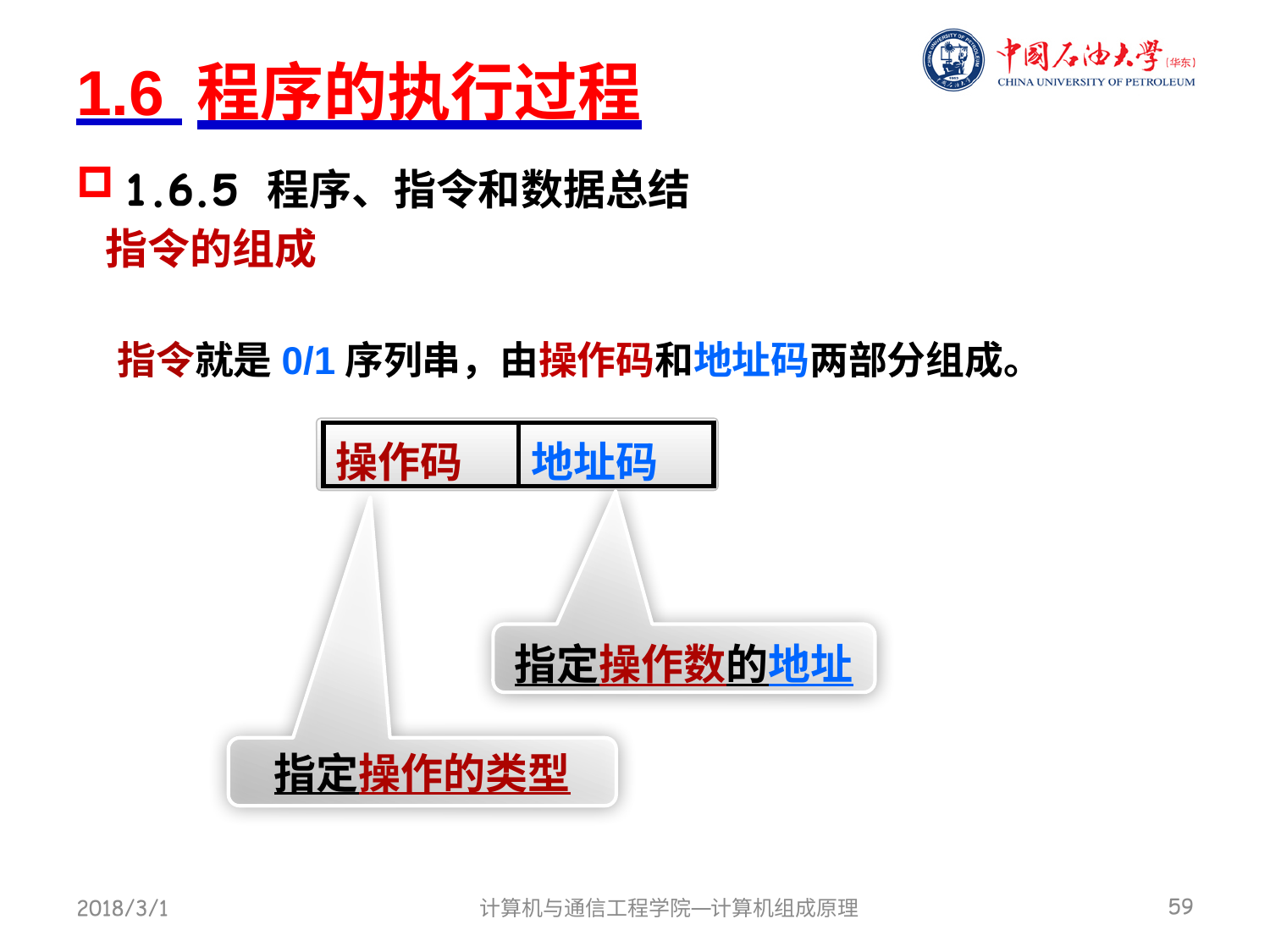

# 1.6 程序的执行过程
1.6.5 程序、指令和数据总结
  指令的组成

指令就是0/1序列串，由操作码和地址码两部分组成。

| 操作码 | 地址码 |
| --- | --- |
指定操作数的地址
指定操作的类型
2018/3/1
计算机与通信工程学院—计算机组成原理
59